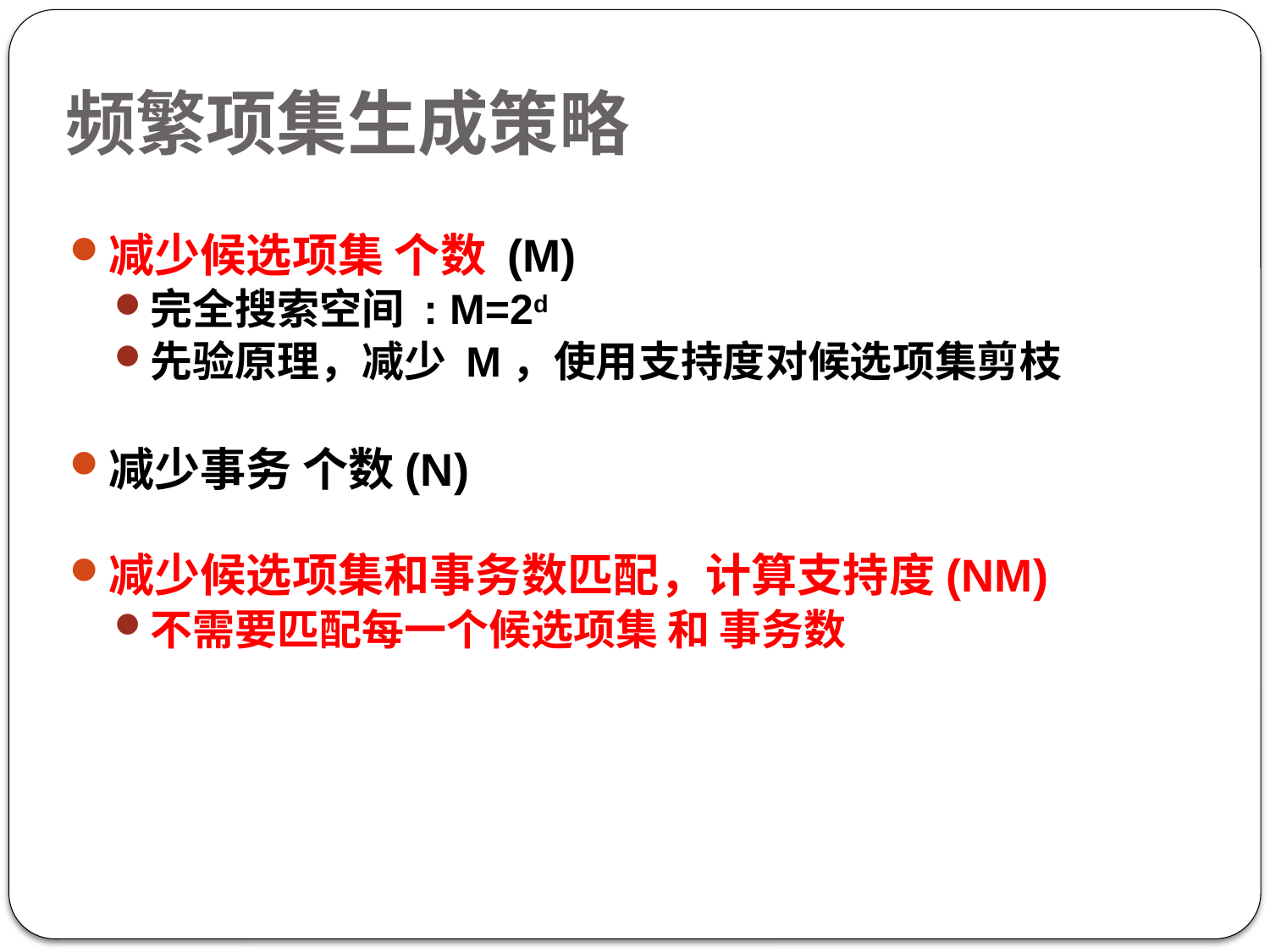

# 频繁项集生成策略
减少候选项集 个数 (M)
完全搜索空间 : M=2d
先验原理，减少 M，使用支持度对候选项集剪枝

减少事务 个数(N)

减少候选项集和事务数匹配，计算支持度(NM)
不需要匹配每一个候选项集 和 事务数